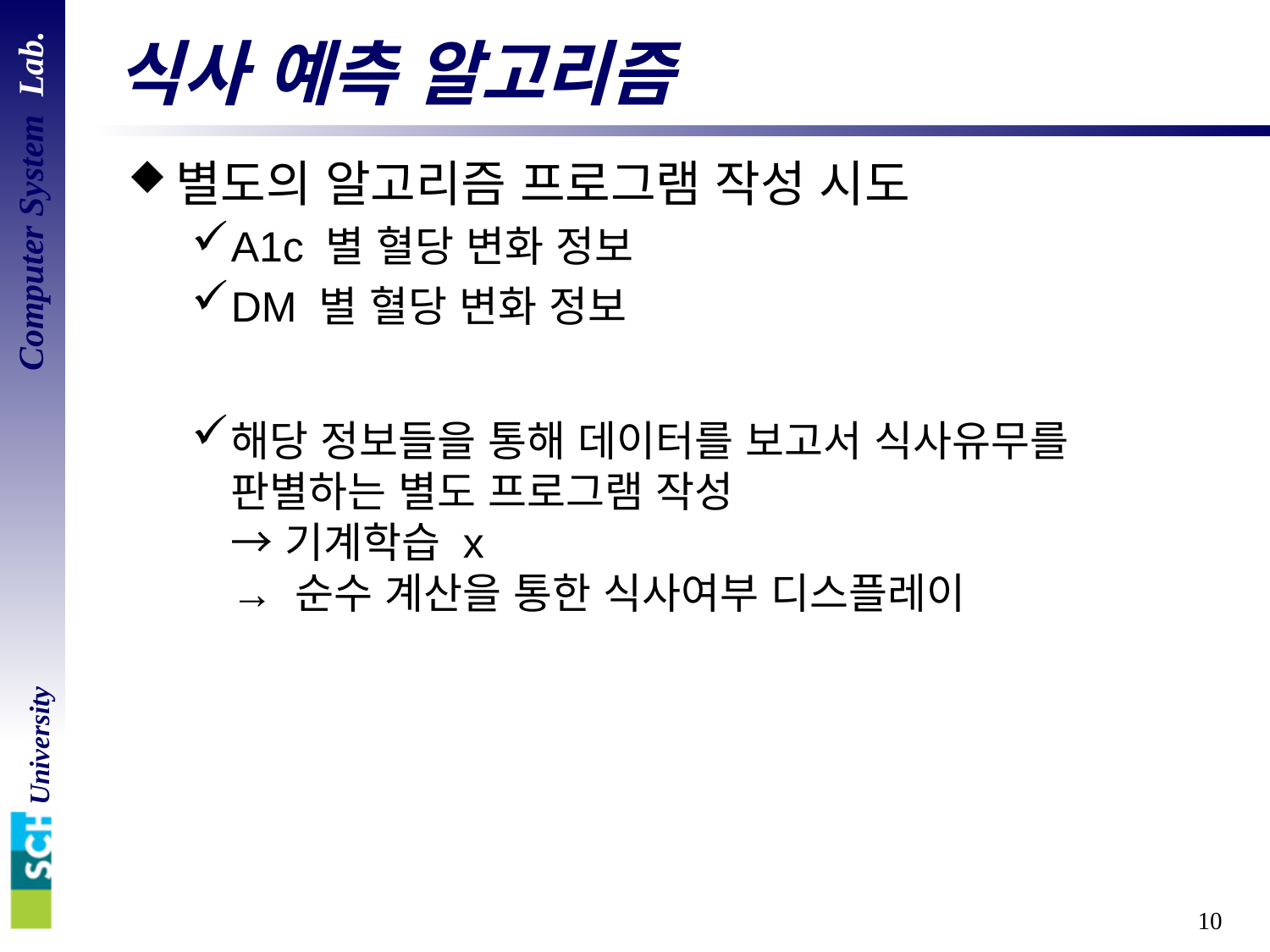

# 식사 예측 알고리즘

별도의 알고리즘 프로그램 작성 시도
A1c 별 혈당 변화 정보
DM 별 혈당 변화 정보

해당 정보들을 통해 데이터를 보고서 식사유무를 판별하는 별도 프로그램 작성
→ 기계학습 x
→ 순수 계산을 통한 식사여부 디스플레이